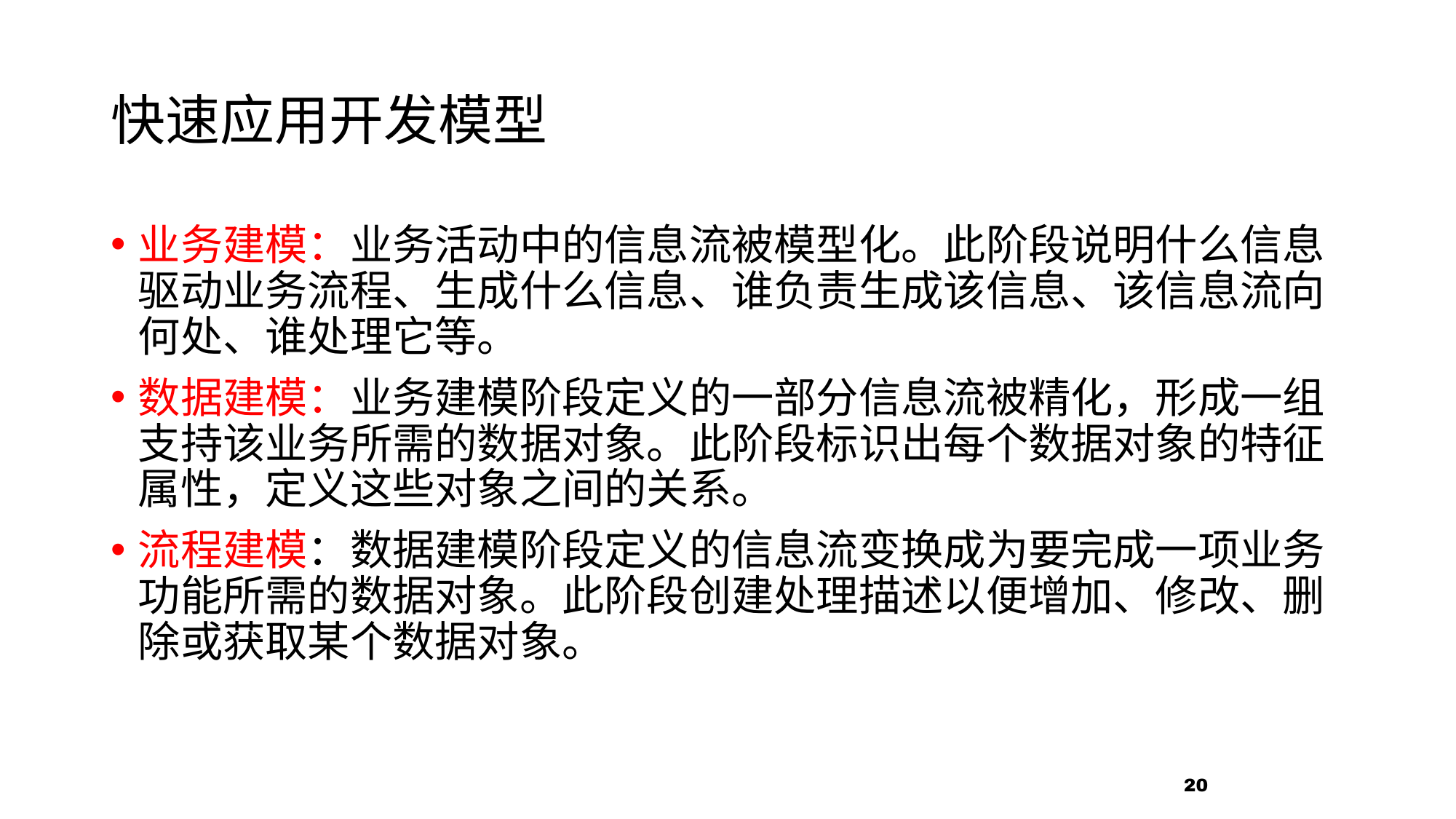

快速应用开发模型
业务建模：业务活动中的信息流被模型化。此阶段说明什么信息驱动业务流程、生成什么信息、谁负责生成该信息、该信息流向何处、谁处理它等。
数据建模：业务建模阶段定义的一部分信息流被精化，形成一组支持该业务所需的数据对象。此阶段标识出每个数据对象的特征属性，定义这些对象之间的关系。
流程建模：数据建模阶段定义的信息流变换成为要完成一项业务功能所需的数据对象。此阶段创建处理描述以便增加、修改、删除或获取某个数据对象。
20